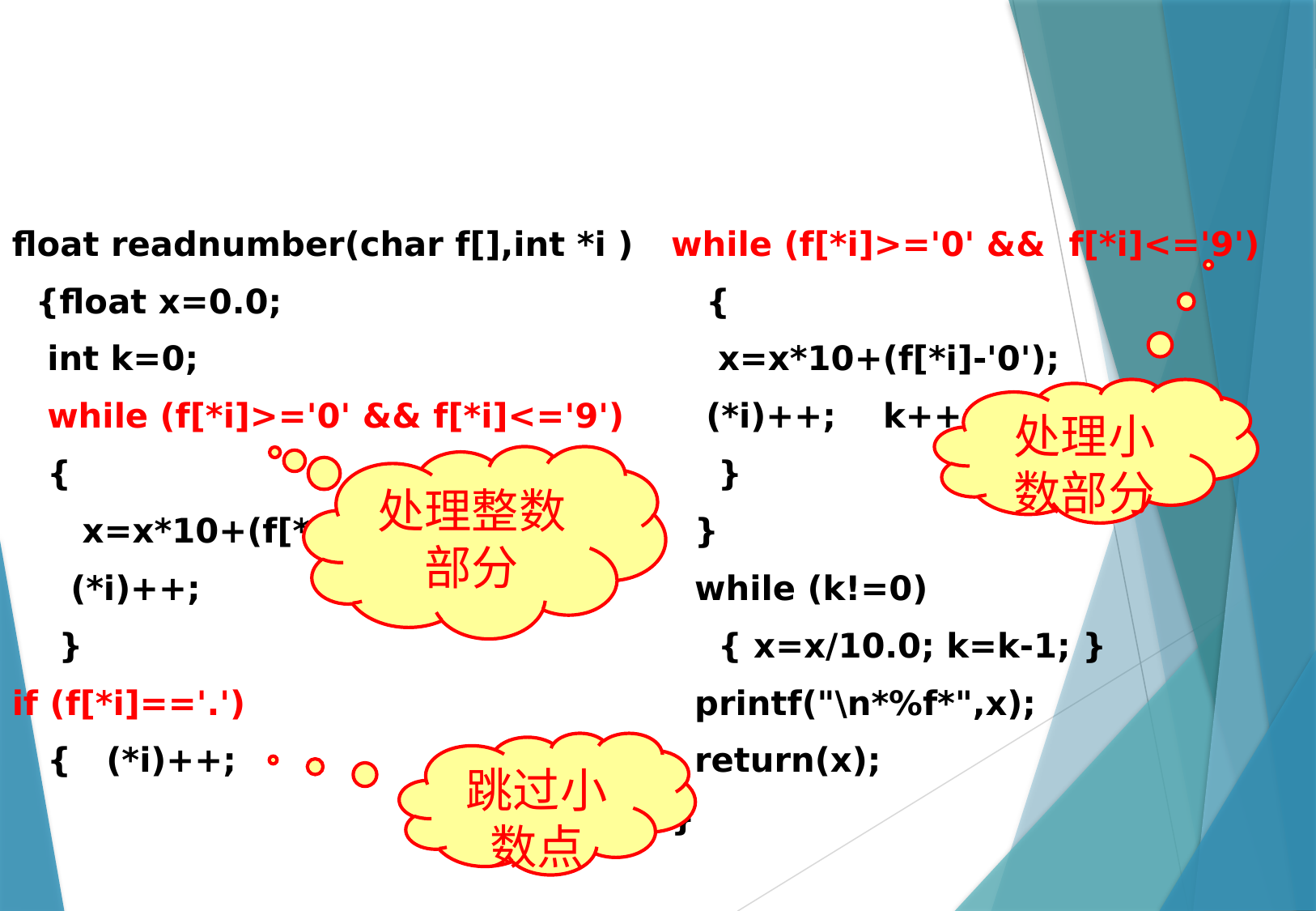

float readnumber(char f[],int *i )
  {float x=0.0;
   int k=0;
   while (f[*i]>='0' && f[*i]<='9')
   {
      x=x*10+(f[*i]-'0');
     (*i)++;
    }
if (f[*i]=='.')
   {   (*i)++;
while (f[*i]>='0' &&  f[*i]<='9')
   {
    x=x*10+(f[*i]-'0');
   (*i)++;    k++;
    }
  }
  while (k!=0)
    { x=x/10.0; k=k-1; }
  printf("\n*%f*",x);
  return(x);
}
处理小数部分
处理整数部分
跳过小数点